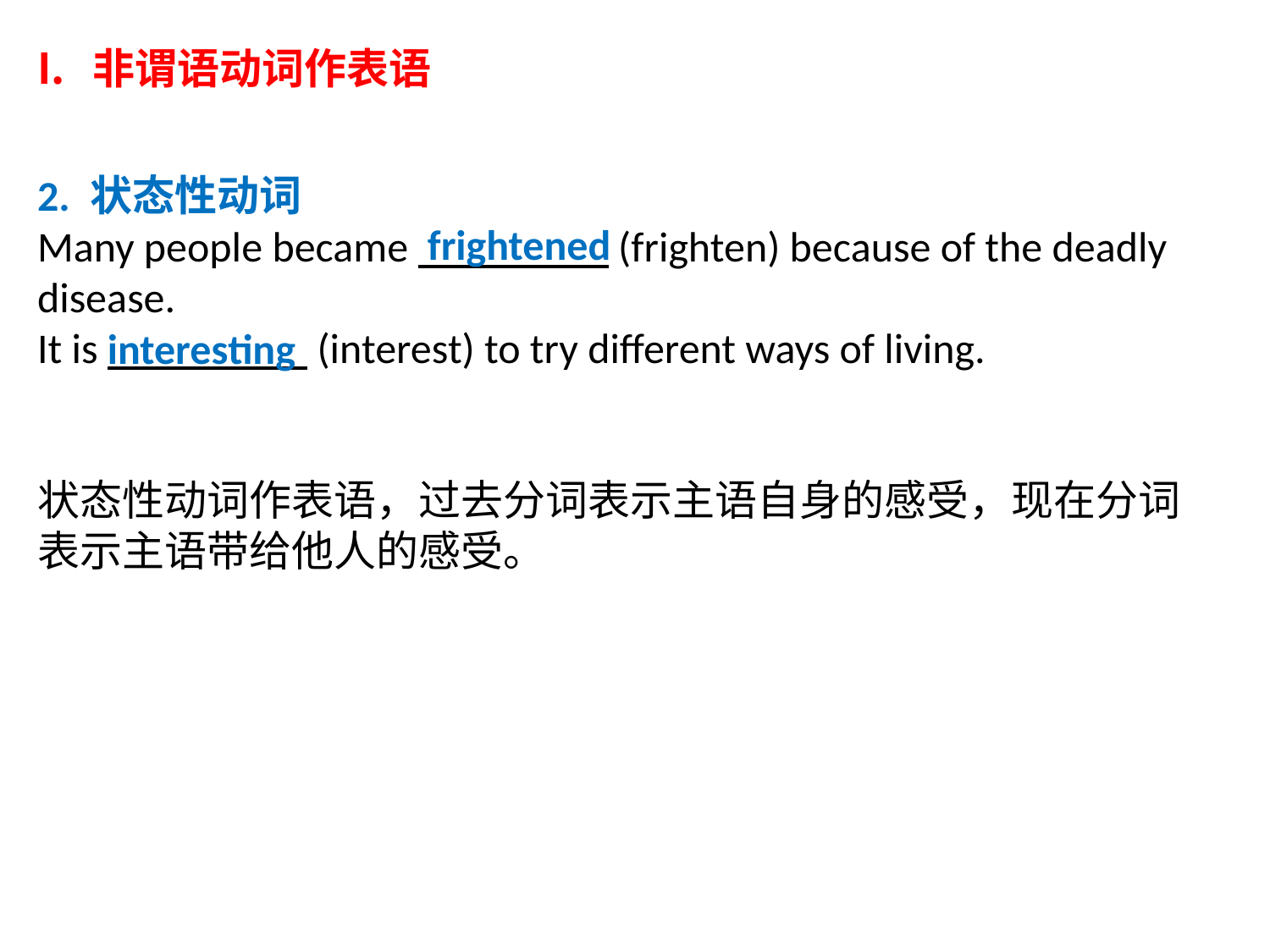

非谓语动词作表语

2. 状态性动词
Many people became                      (frighten) because of the deadly disease.
It is                       (interest) to try different ways of living.

状态性动词作表语，过去分词表示主语自身的感受，现在分词表示主语带给他人的感受。
frightened
interesting